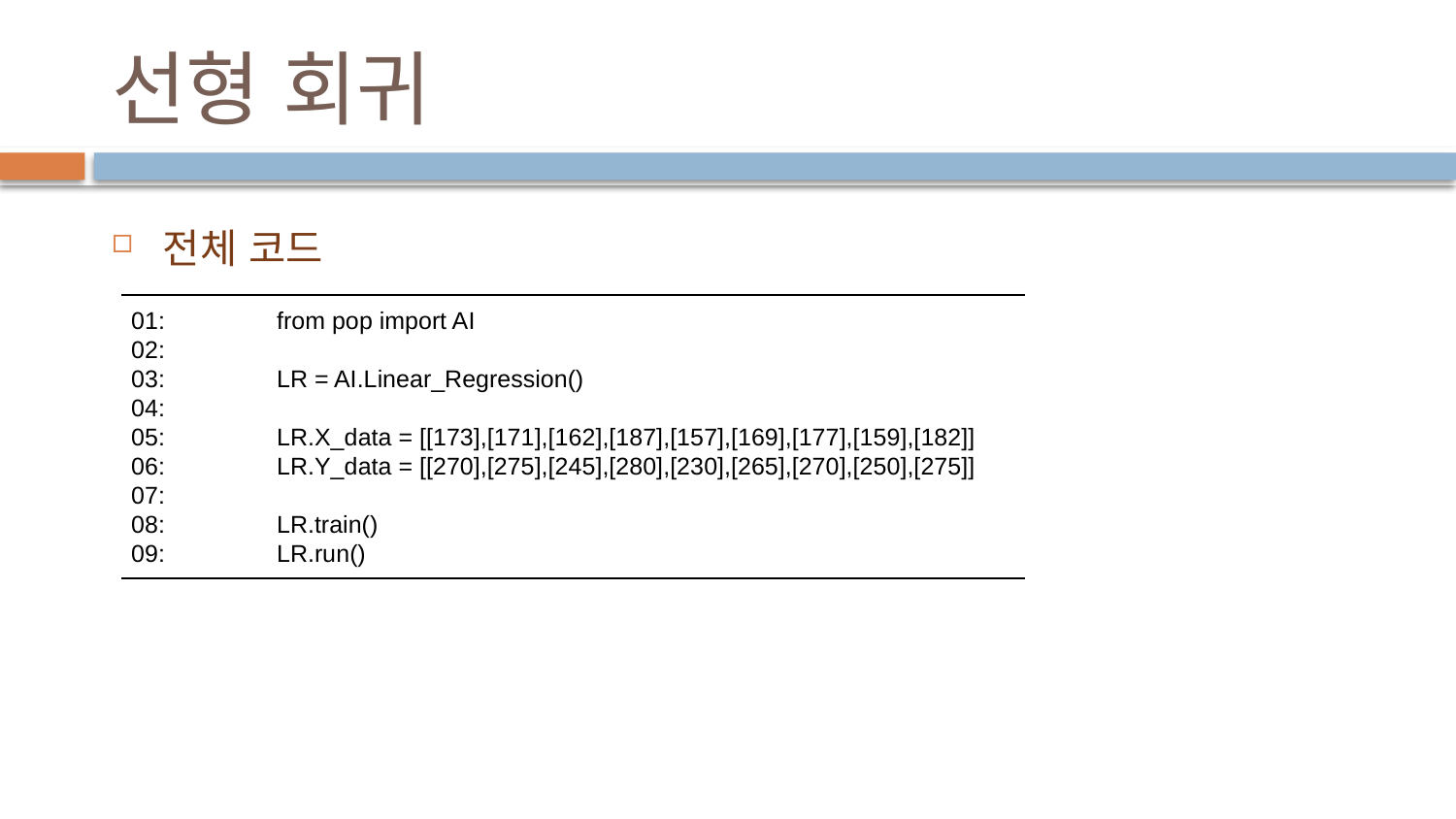

# 선형 회귀
전체 코드
| 01: from pop import AI 02: 03: LR = AI.Linear\_Regression() 04: 05: LR.X\_data = [[173],[171],[162],[187],[157],[169],[177],[159],[182]] 06: LR.Y\_data = [[270],[275],[245],[280],[230],[265],[270],[250],[275]] 07: 08: LR.train() 09: LR.run() |
| --- |